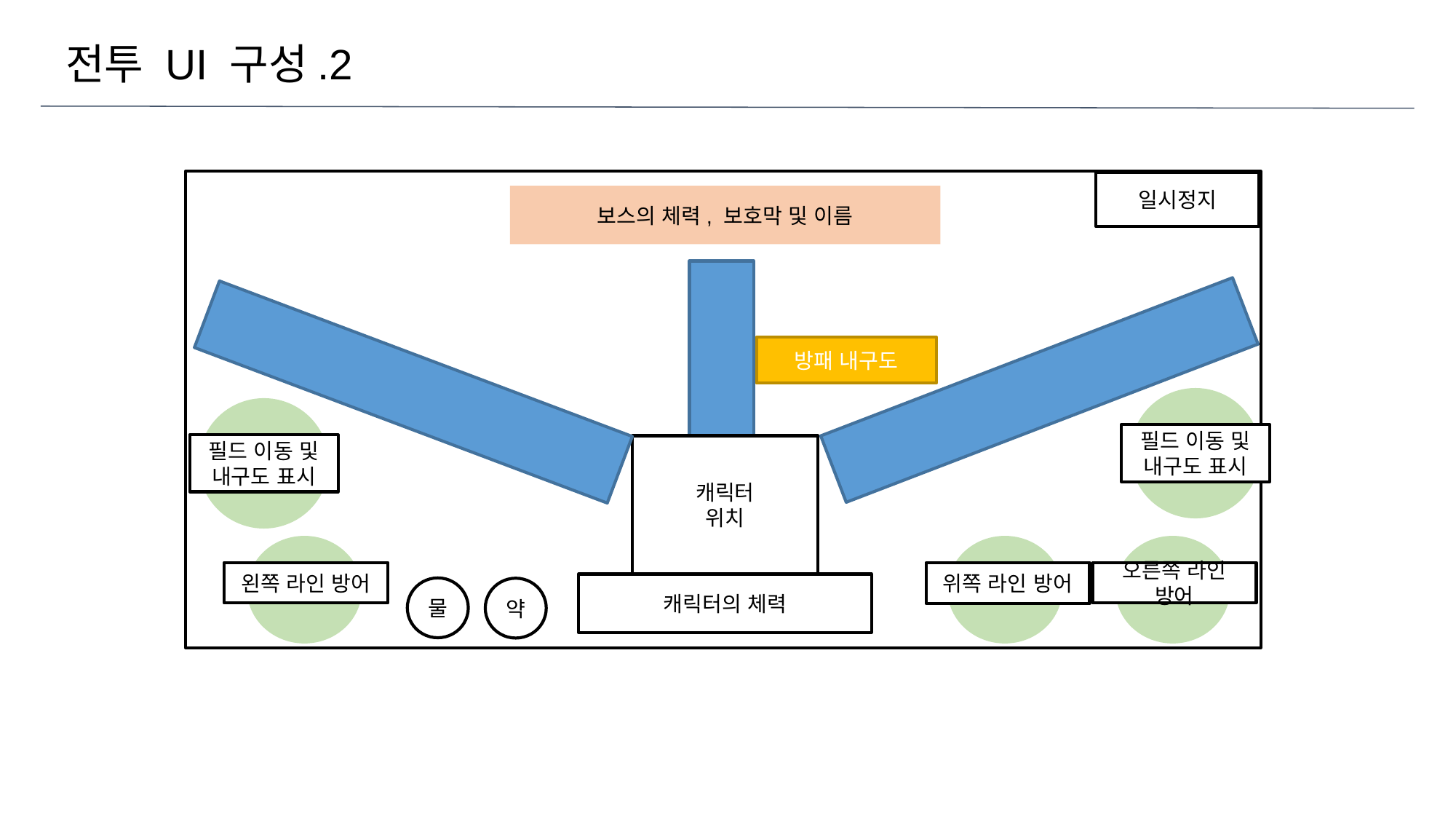

# 전투 UI 구성.2

일시정지
보스의 체력, 보호막 및 이름

방패 내구도

필드 이동 및 내구도 표시
필드 이동 및 내구도 표시
캐릭터
위치

왼쪽 라인 방어
오른쪽 라인 방어
위쪽 라인 방어
캐릭터의 체력
물
약